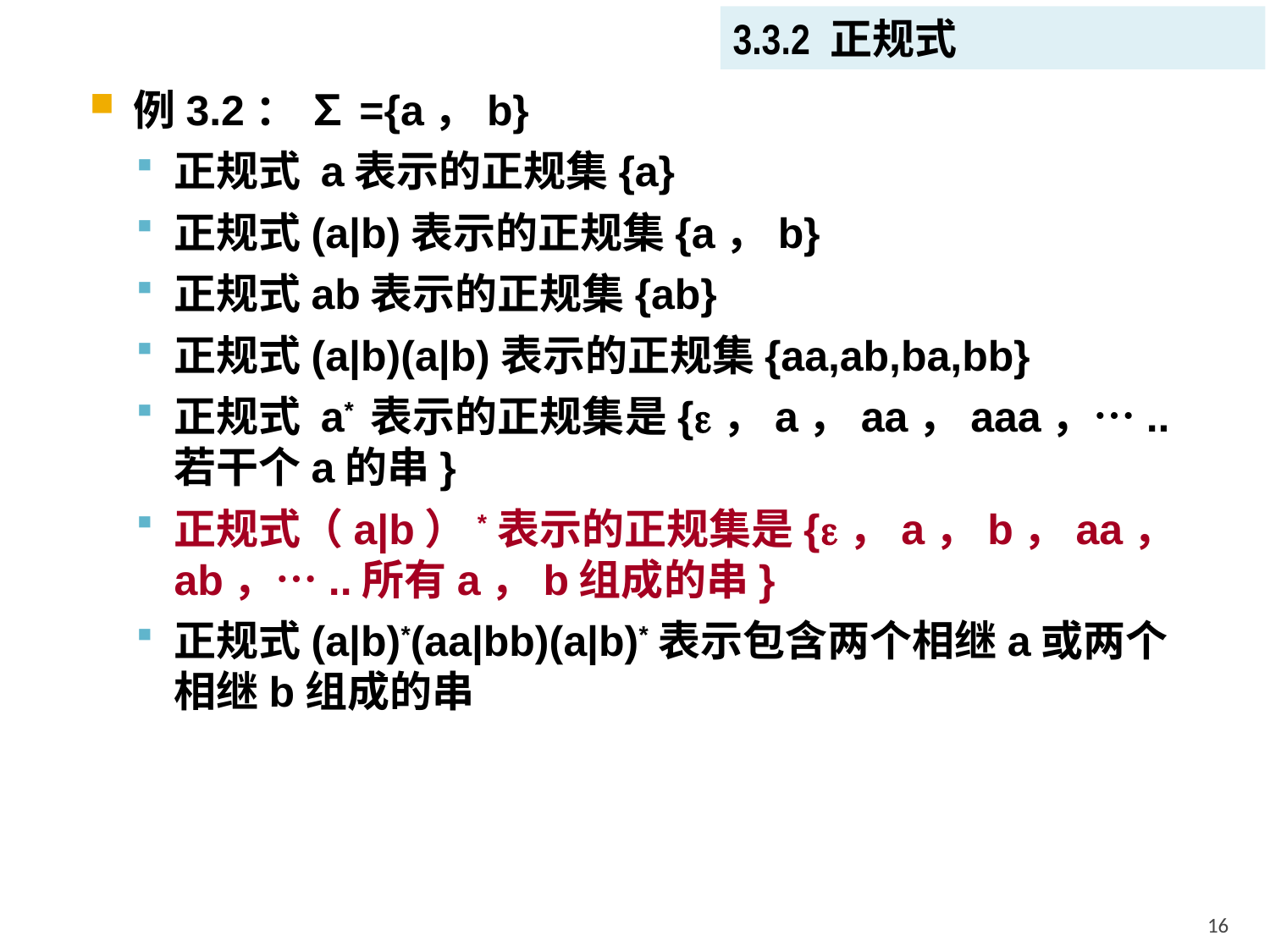

3.3.2 正规式
例3.2： ∑={a，b}
正规式 a表示的正规集{a}
正规式(a|b)表示的正规集{a，b}
正规式ab表示的正规集{ab}
正规式(a|b)(a|b)表示的正规集{aa,ab,ba,bb}
正规式 a* 表示的正规集是{ε，a，aa，aaa，…..若干个a的串}
正规式（a|b）*表示的正规集是{ε，a，b，aa，ab，…..所有a，b组成的串}
正规式(a|b)*(aa|bb)(a|b)*表示包含两个相继a或两个相继b组成的串

16